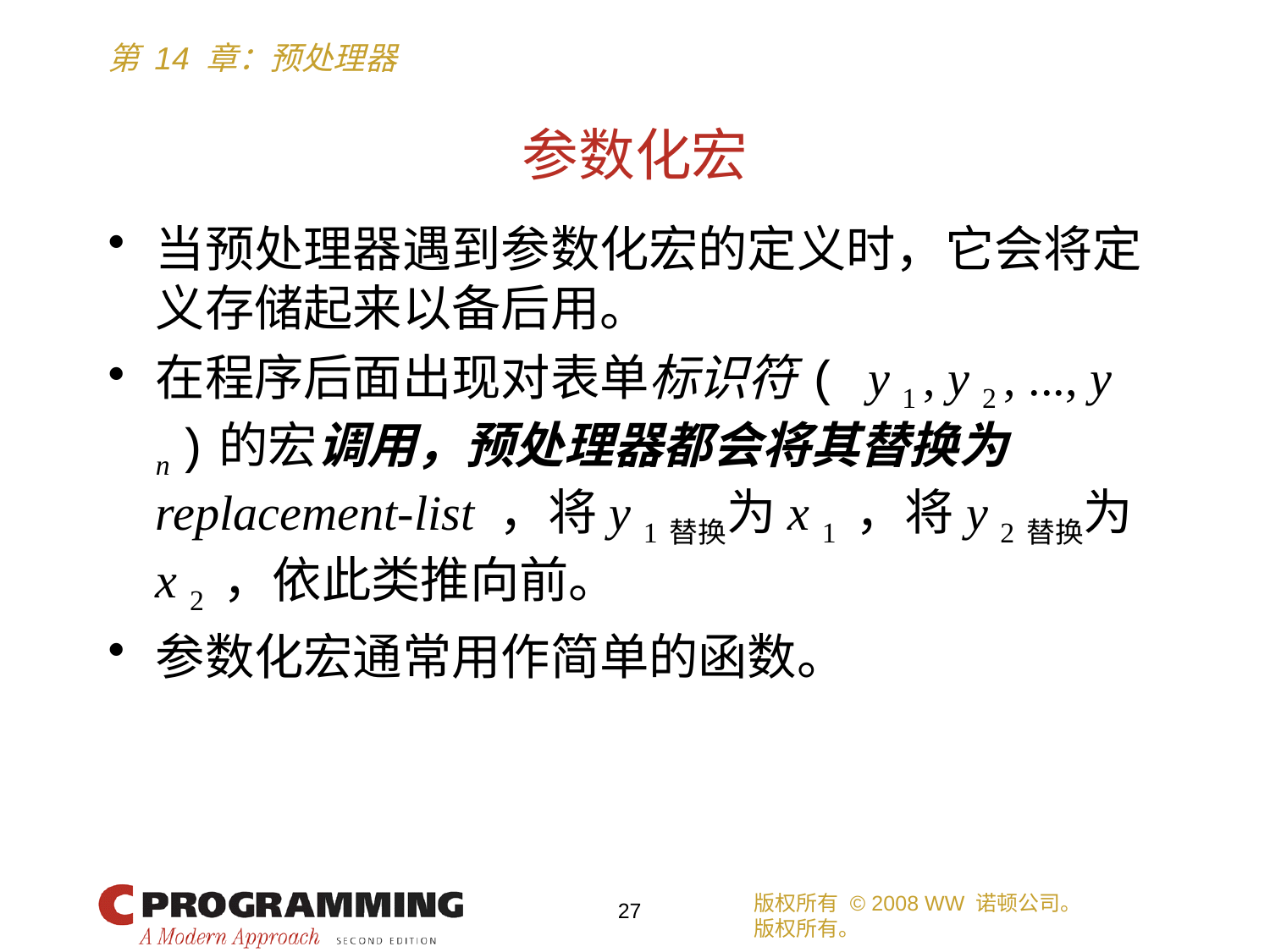

# 参数化宏
当预处理器遇到参数化宏的定义时，它会将定义存储起来以备后用。
在程序后面出现对表单标识符( y 1 , y 2 , ..., y n )的宏调用，预处理器都会将其替换为replacement-list ，将y 1替换为x 1 ，将y 2替换为x 2 ，依此类推向前。
参数化宏通常用作简单的函数。
版权所有 © 2008 WW 诺顿公司。
版权所有。
27